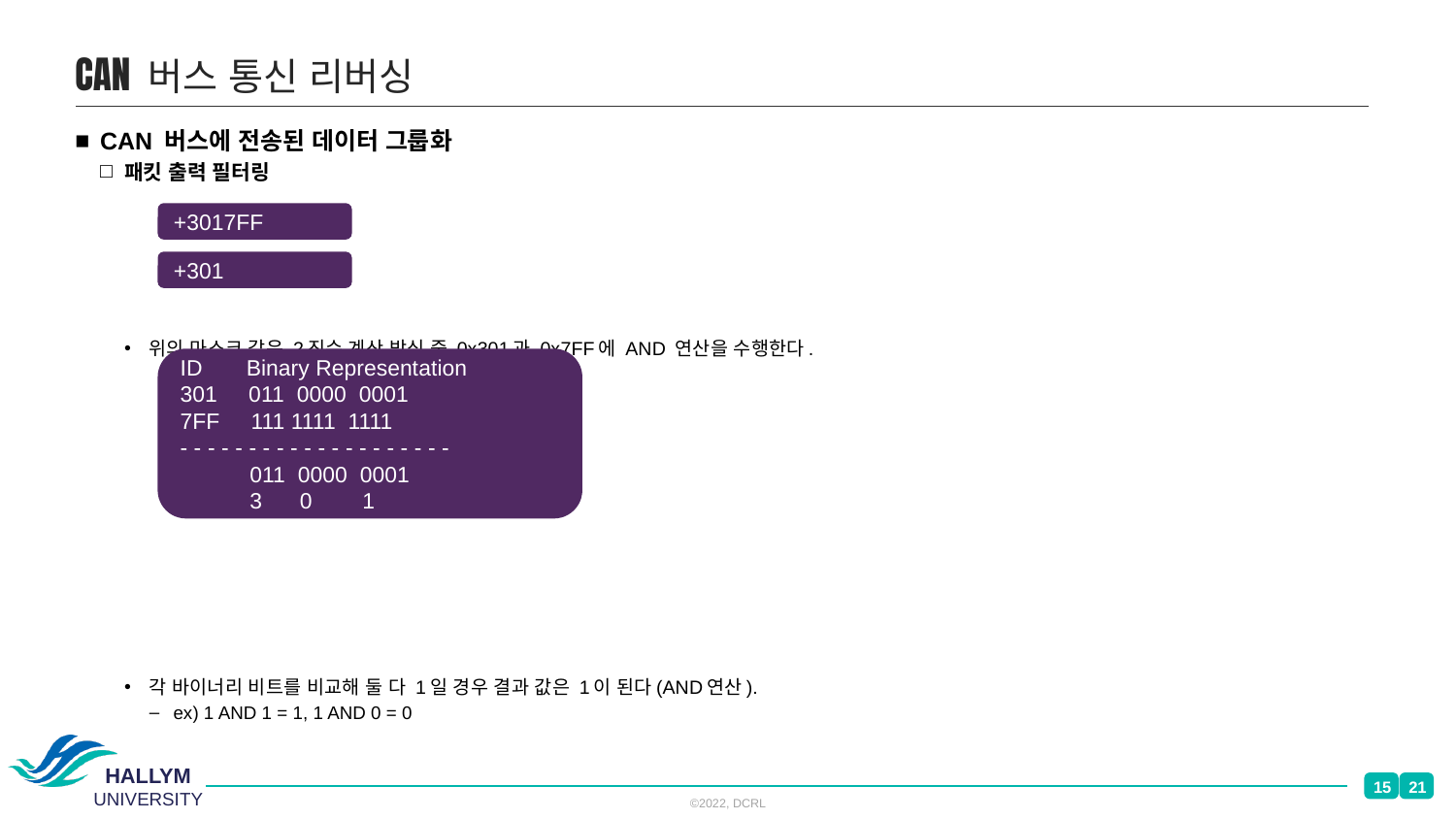

# CAN 버스 통신 리버싱
CAN 버스에 전송된 데이터 그룹화
패킷 출력 필터링

위의 마스크 값은 2진수 계산 방식 중 0x301과 0x7FF에 AND 연산을 수행한다.

각 바이너리 비트를 비교해 둘 다 1일 경우 결과 값은 1이 된다(AND연산).
ex) 1 AND 1 = 1, 1 AND 0 = 0

+3017FF
+301
ID       Binary Representation
301     011  0000  0001
7FF     111 1111  1111
- - - - - - - - - - - - - - - - - - - -
           011  0000  0001
           3      0        1